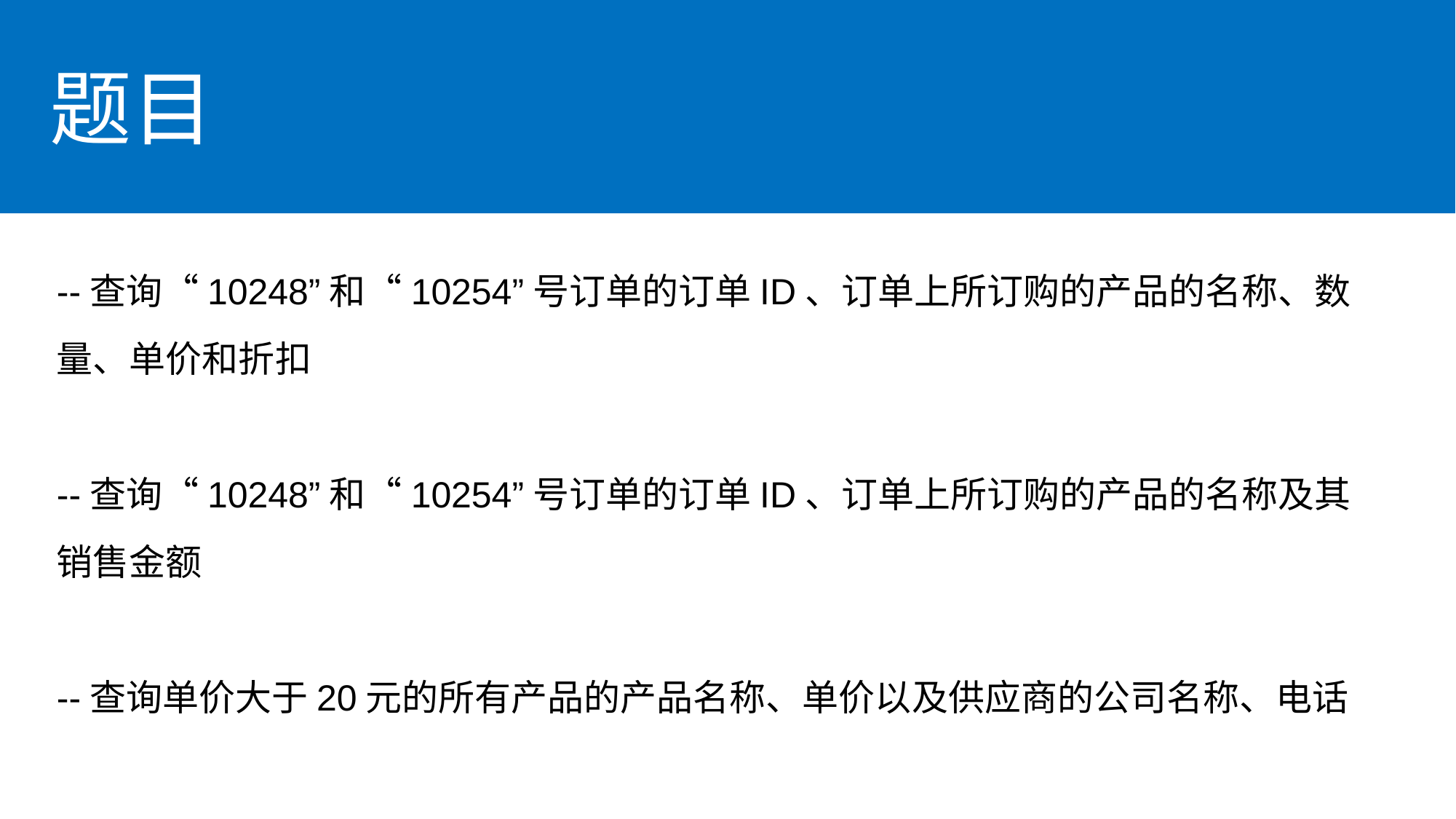

题目
--查询“10248”和“10254”号订单的订单ID、订单上所订购的产品的名称、数量、单价和折扣

--查询“10248”和“10254”号订单的订单ID、订单上所订购的产品的名称及其销售金额

--查询单价大于20元的所有产品的产品名称、单价以及供应商的公司名称、电话